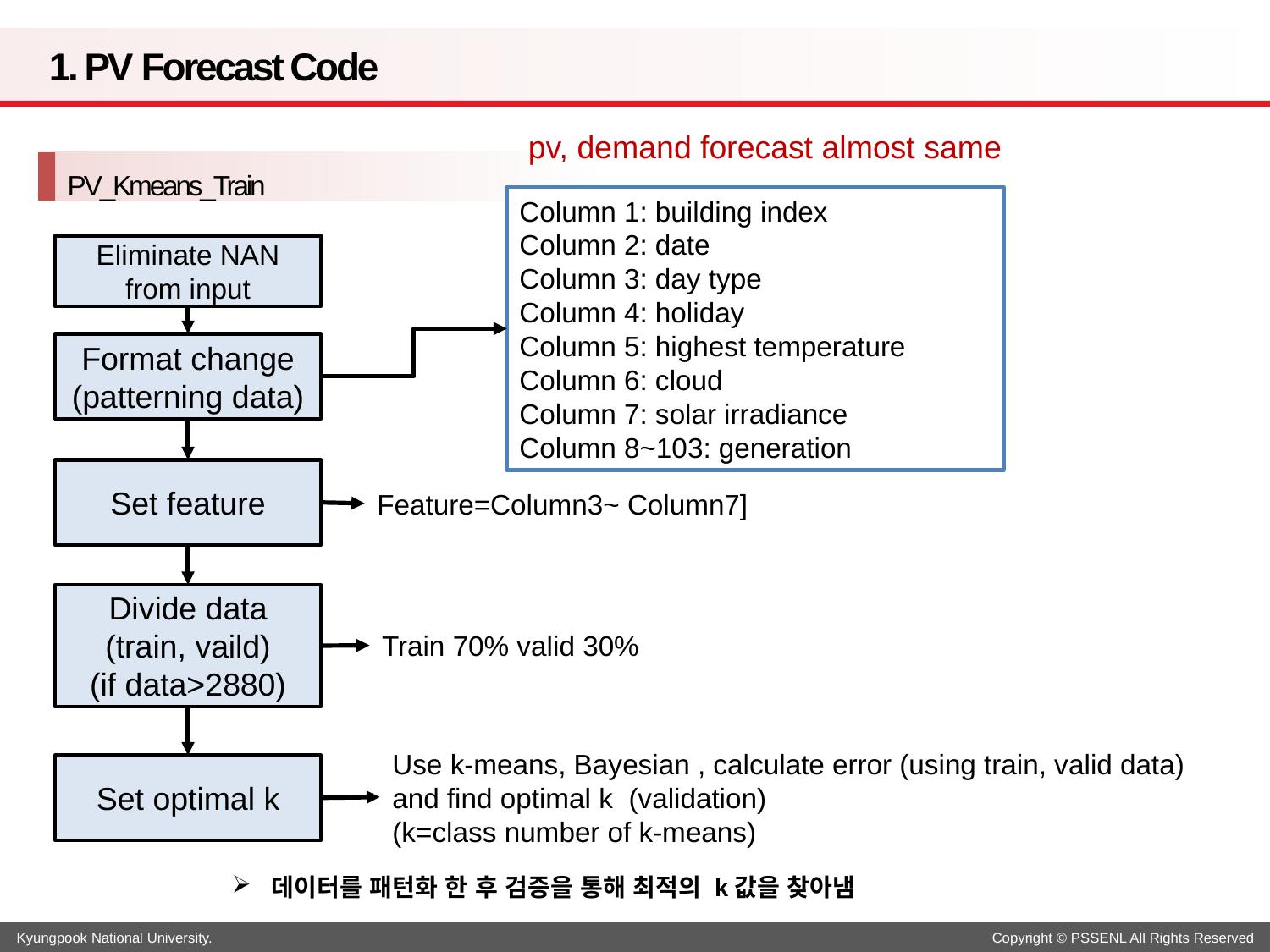

# 1. PV Forecast Code
pv, demand forecast almost same

PV_Kmeans_Train
Column 1: building index
Column 2: date
Column 3: day type
Column 4: holiday
Column 5: highest temperature
Column 6: cloud
Column 7: solar irradiance
Column 8~103: generation
Eliminate NAN from input
Format change
(patterning data)
Set feature
Feature=Column3~ Column7]
Divide data
(train, vaild)
(if data>2880)
Train 70% valid 30%
Use k-means, Bayesian , calculate error (using train, valid data)
and find optimal k  (validation)
(k=class number of k-means)
Set optimal k
데이터를 패턴화 한 후 검증을 통해 최적의 k값을 찾아냄